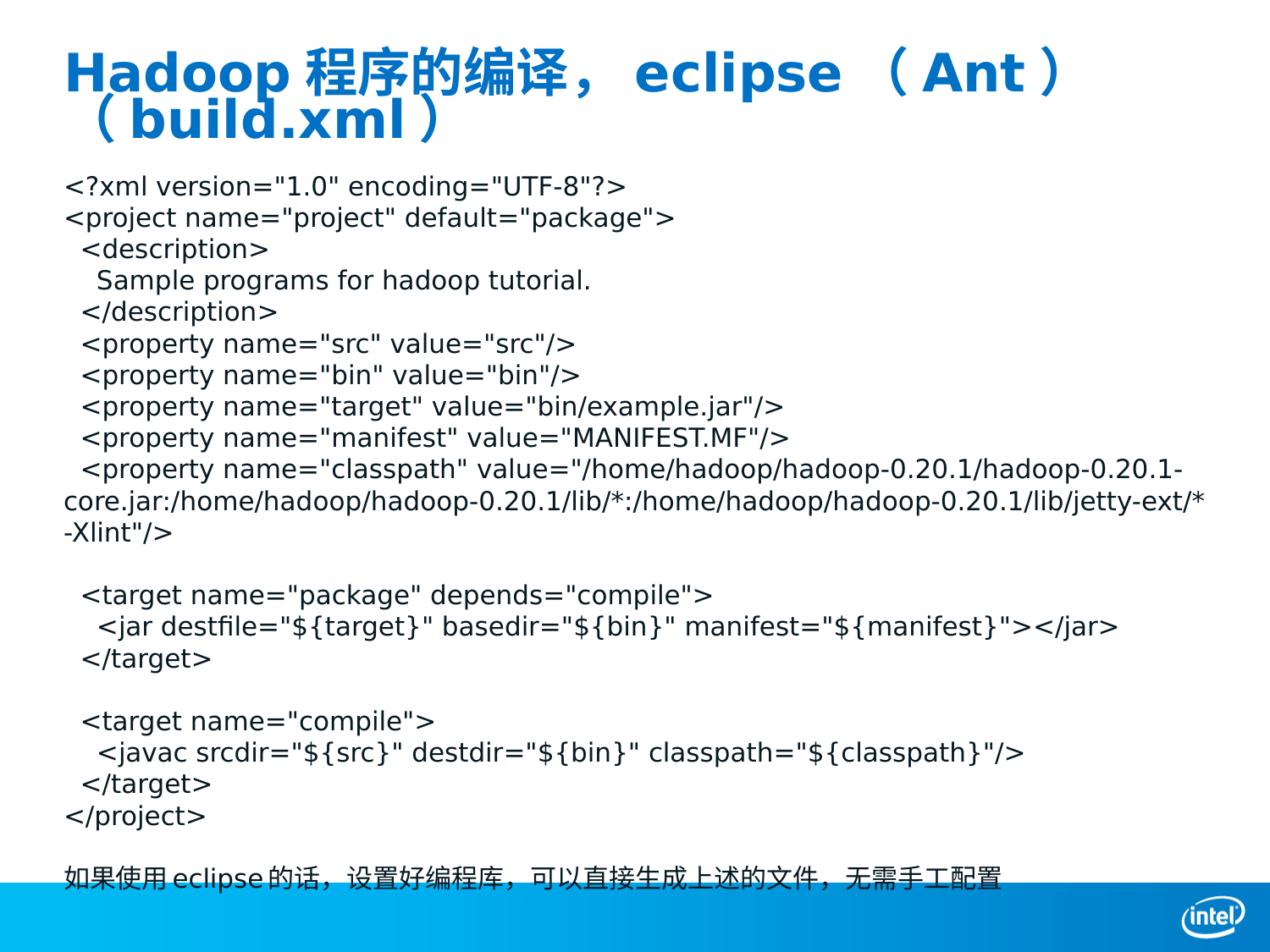

# Hadoop程序的编译，eclipse（Ant）（build.xml）
<?xml version="1.0" encoding="UTF-8"?>
<project name="project" default="package">
  <description>
    Sample programs for hadoop tutorial.
  </description>
  <property name="src" value="src"/>
  <property name="bin" value="bin"/>
  <property name="target" value="bin/example.jar"/>
  <property name="manifest" value="MANIFEST.MF"/>
  <property name="classpath" value="/home/hadoop/hadoop-0.20.1/hadoop-0.20.1-core.jar:/home/hadoop/hadoop-0.20.1/lib/*:/home/hadoop/hadoop-0.20.1/lib/jetty-ext/* -Xlint"/>

  <target name="package" depends="compile">
    <jar destfile="${target}" basedir="${bin}" manifest="${manifest}"></jar>
  </target>

  <target name="compile">
    <javac srcdir="${src}" destdir="${bin}" classpath="${classpath}"/>
  </target>
</project>

如果使用eclipse的话，设置好编程库，可以直接生成上述的文件，无需手工配置